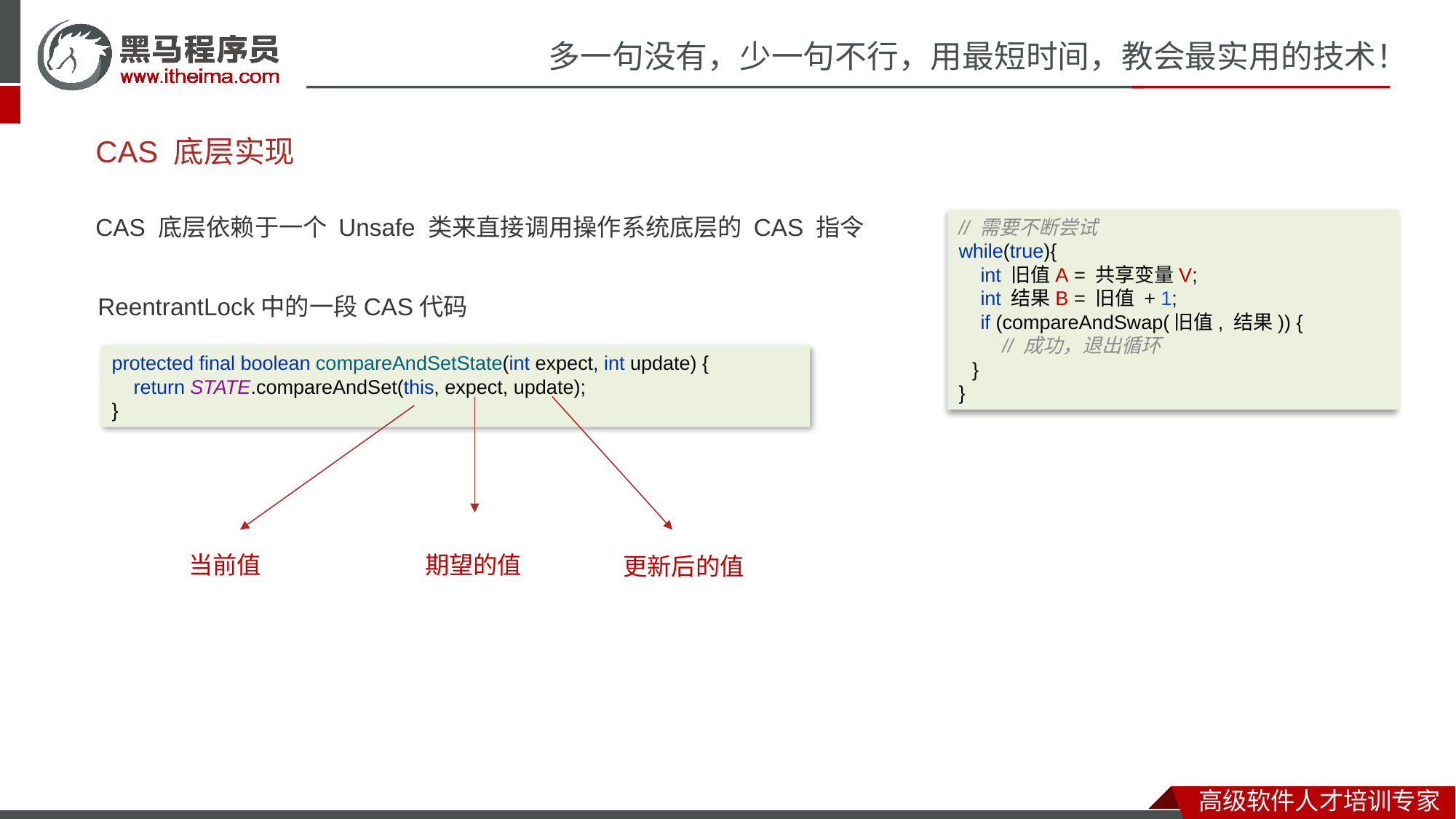

# CAS 底层实现
CAS 底层依赖于一个 Unsafe 类来直接调用操作系统底层的 CAS 指令
// 需要不断尝试
while(true){
    int 旧值A = 共享变量V;
    int 结果B = 旧值 + 1;
    if (compareAndSwap(旧值, 结果)) {
        // 成功，退出循环
  }
}
ReentrantLock中的一段CAS代码
protected final boolean compareAndSetState(int expect, int update) {
    return STATE.compareAndSet(this, expect, update);
}
期望的值
更新后的值
当前值